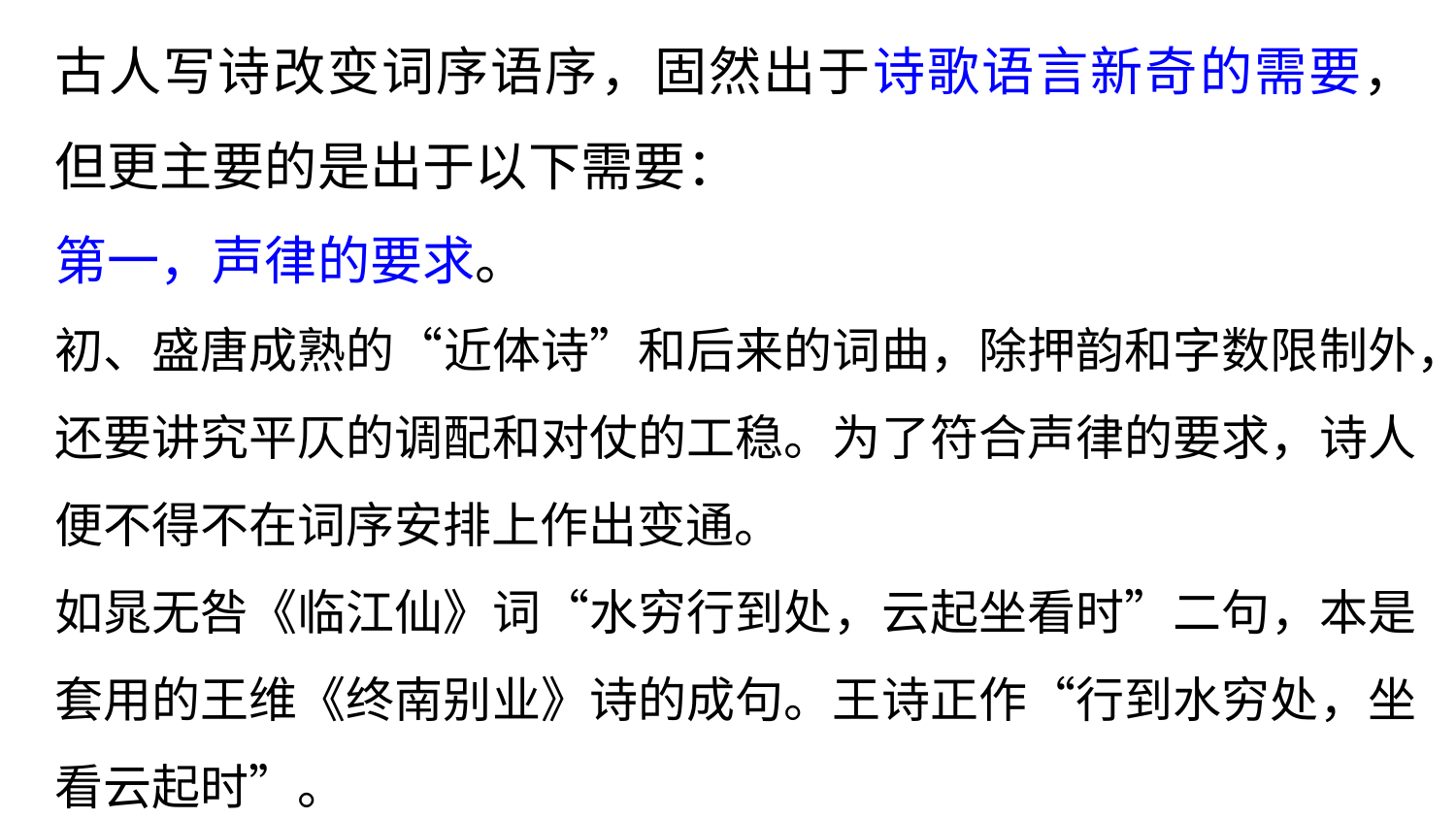

古人写诗改变词序语序，固然出于诗歌语言新奇的需要，但更主要的是出于以下需要：
第一，声律的要求。
初、盛唐成熟的“近体诗”和后来的词曲，除押韵和字数限制外，还要讲究平仄的调配和对仗的工稳。为了符合声律的要求，诗人便不得不在词序安排上作出变通。
如晁无咎《临江仙》词“水穷行到处，云起坐看时”二句，本是套用的王维《终南别业》诗的成句。王诗正作“行到水穷处，坐看云起时”。